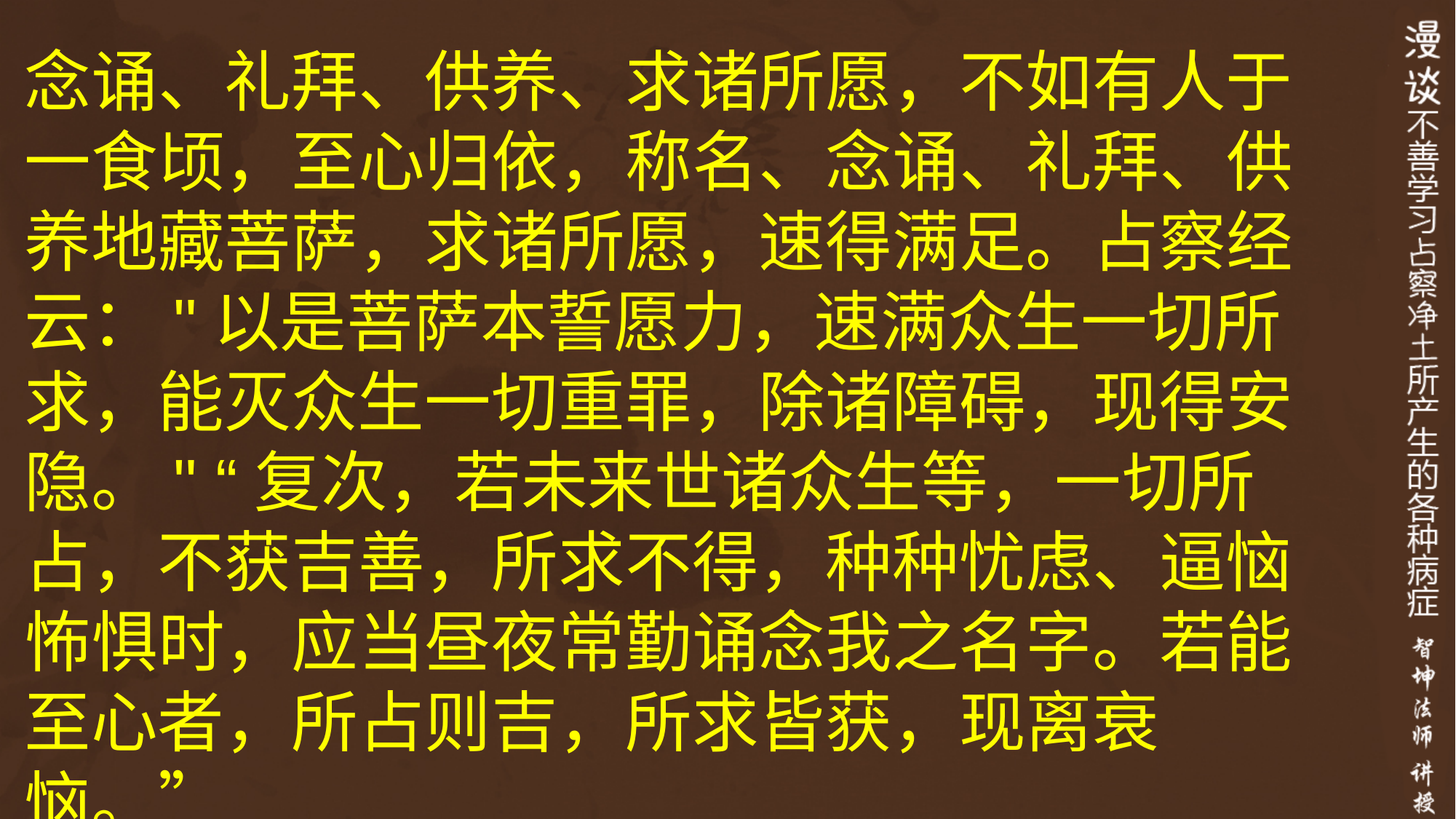

念诵、礼拜、供养、求诸所愿，不如有人于一食顷，至心归依，称名、念诵、礼拜、供养地藏菩萨，求诸所愿，速得满足。占察经云："以是菩萨本誓愿力，速满众生一切所求，能灭众生一切重罪，除诸障碍，现得安隐。" “复次，若未来世诸众生等，一切所占，不获吉善，所求不得，种种忧虑、逼恼怖惧时，应当昼夜常勤诵念我之名字。若能至心者，所占则吉，所求皆获，现离衰恼。”
·